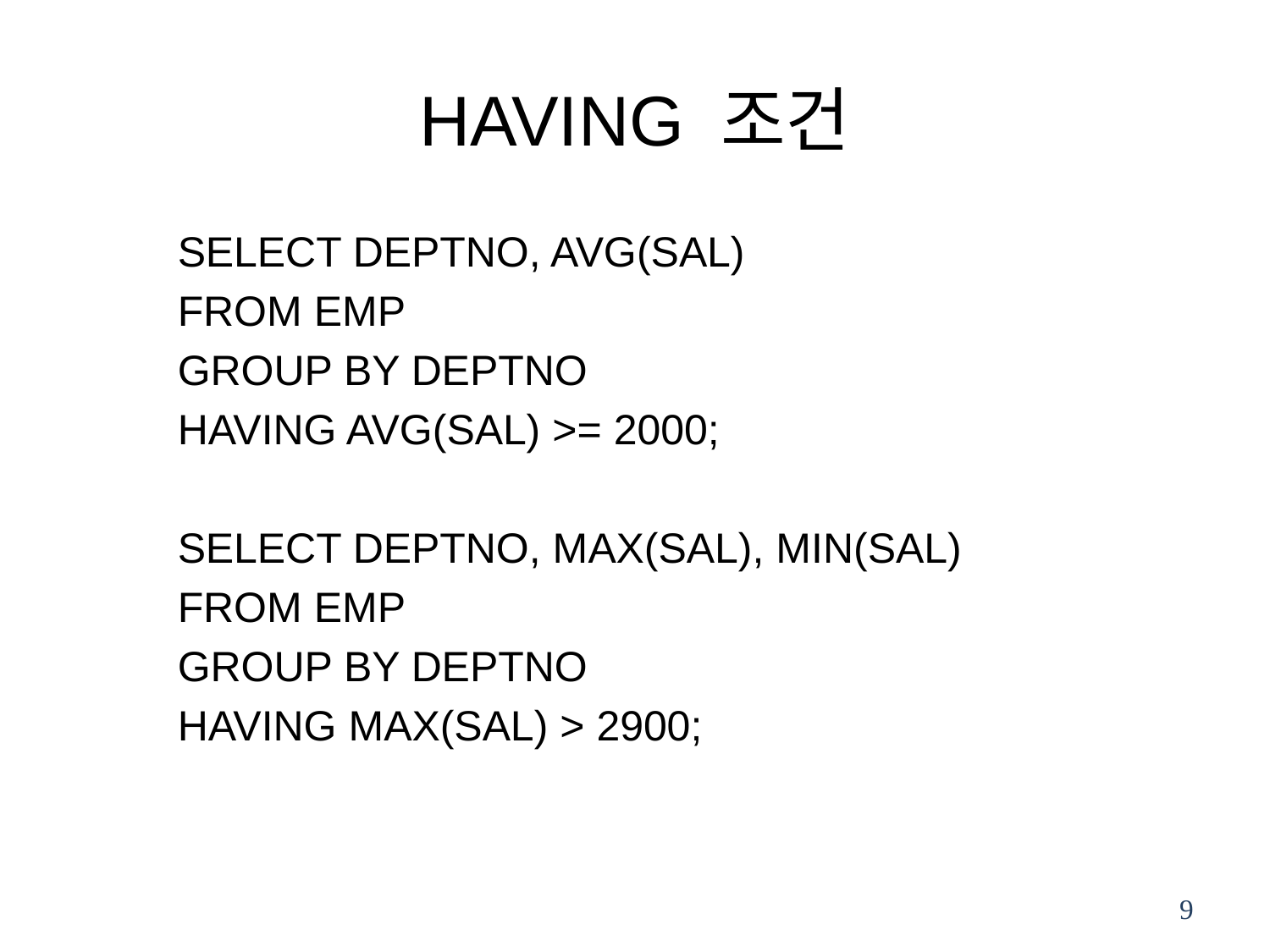

# HAVING 조건

SELECT DEPTNO, AVG(SAL)
FROM EMP
GROUP BY DEPTNO
HAVING AVG(SAL) >= 2000;

SELECT DEPTNO, MAX(SAL), MIN(SAL)
FROM EMP
GROUP BY DEPTNO
HAVING MAX(SAL) > 2900;

9